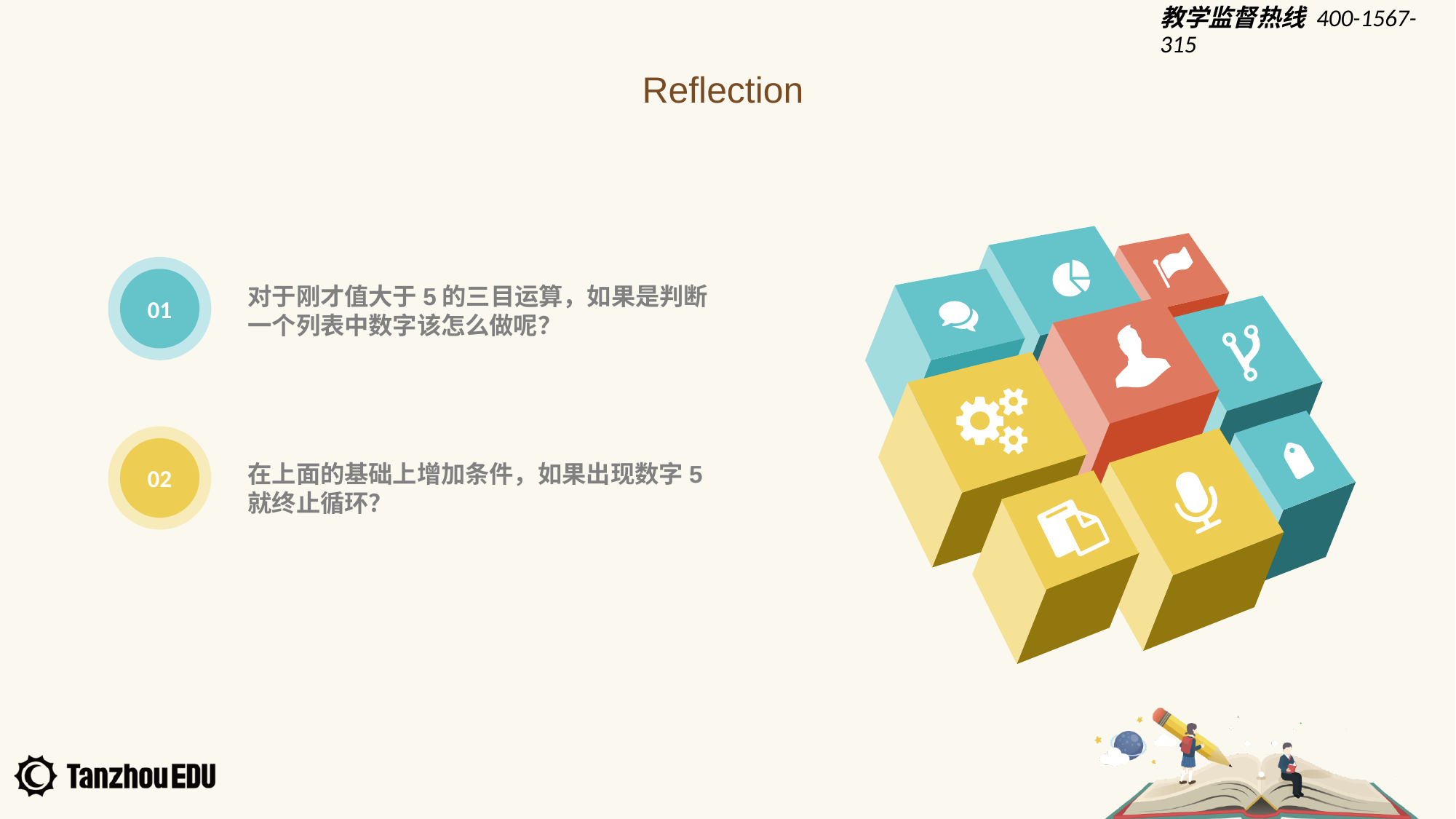

Reflection

01

对于刚才值大于5的三目运算，如果是判断一个列表中数字该怎么做呢？

02

在上面的基础上增加条件，如果出现数字5就终止循环？